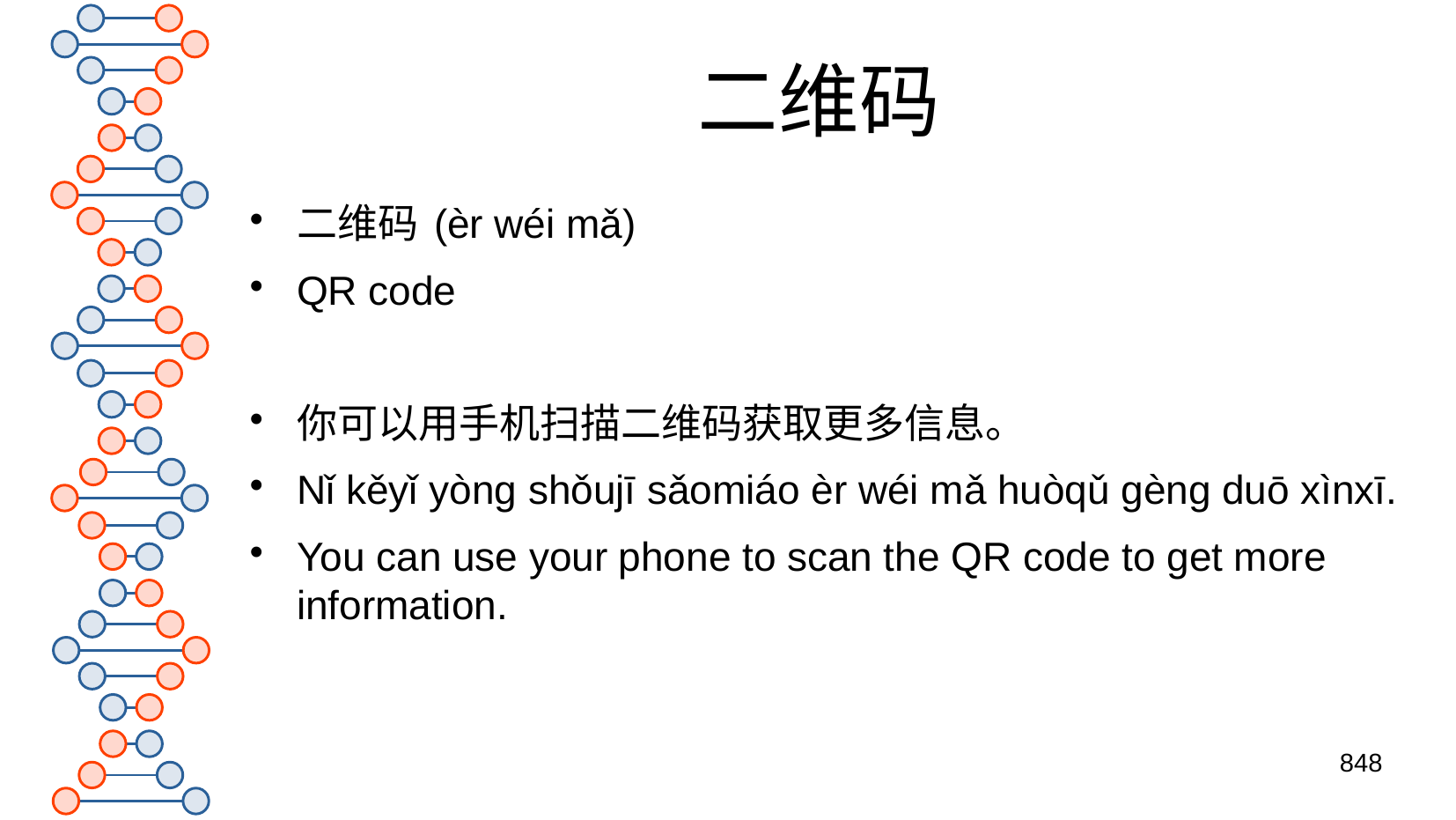

# 二维码
二维码 (èr wéi mǎ)
QR code

你可以用手机扫描二维码获取更多信息。
Nǐ kěyǐ yòng shǒujī sǎomiáo èr wéi mǎ huòqǔ gèng duō xìnxī.
You can use your phone to scan the QR code to get more information.

848